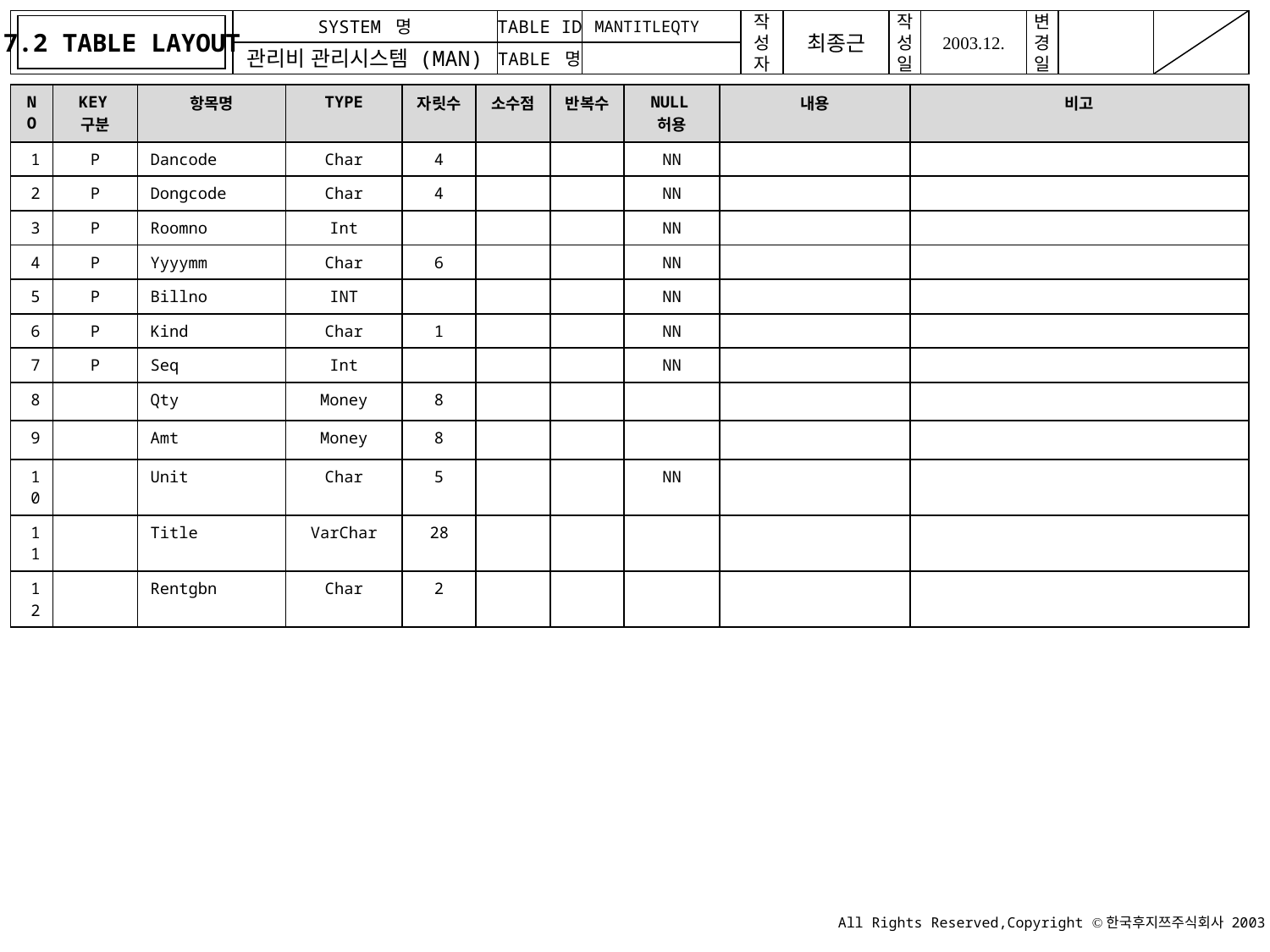

7.2 TABLE LAYOUT
MANTITLEQTY

| NO | KEY구분 | 항목명 | TYPE | 자릿수 | 소수점 | 반복수 | NULL허용 | 내용 | 비고 |
| --- | --- | --- | --- | --- | --- | --- | --- | --- | --- |
| 1 | P | Dancode | Char | 4 |  |  | NN |  |  |
| 2 | P | Dongcode | Char | 4 |  |  | NN |  |  |
| 3 | P | Roomno | Int |  |  |  | NN |  |  |
| 4 | P | Yyyymm | Char | 6 |  |  | NN |  |  |
| 5 | P | Billno | INT |  |  |  | NN |  |  |
| 6 | P | Kind | Char | 1 |  |  | NN |  |  |
| 7 | P | Seq | Int |  |  |  | NN |  |  |
| 8 |  | Qty | Money | 8 |  |  |  |  |  |
| 9 |  | Amt | Money | 8 |  |  |  |  |  |
| 10 |  | Unit | Char | 5 |  |  | NN |  |  |
| 11 |  | Title | VarChar | 28 |  |  |  |  |  |
| 12 |  | Rentgbn | Char | 2 |  |  |  |  |  |